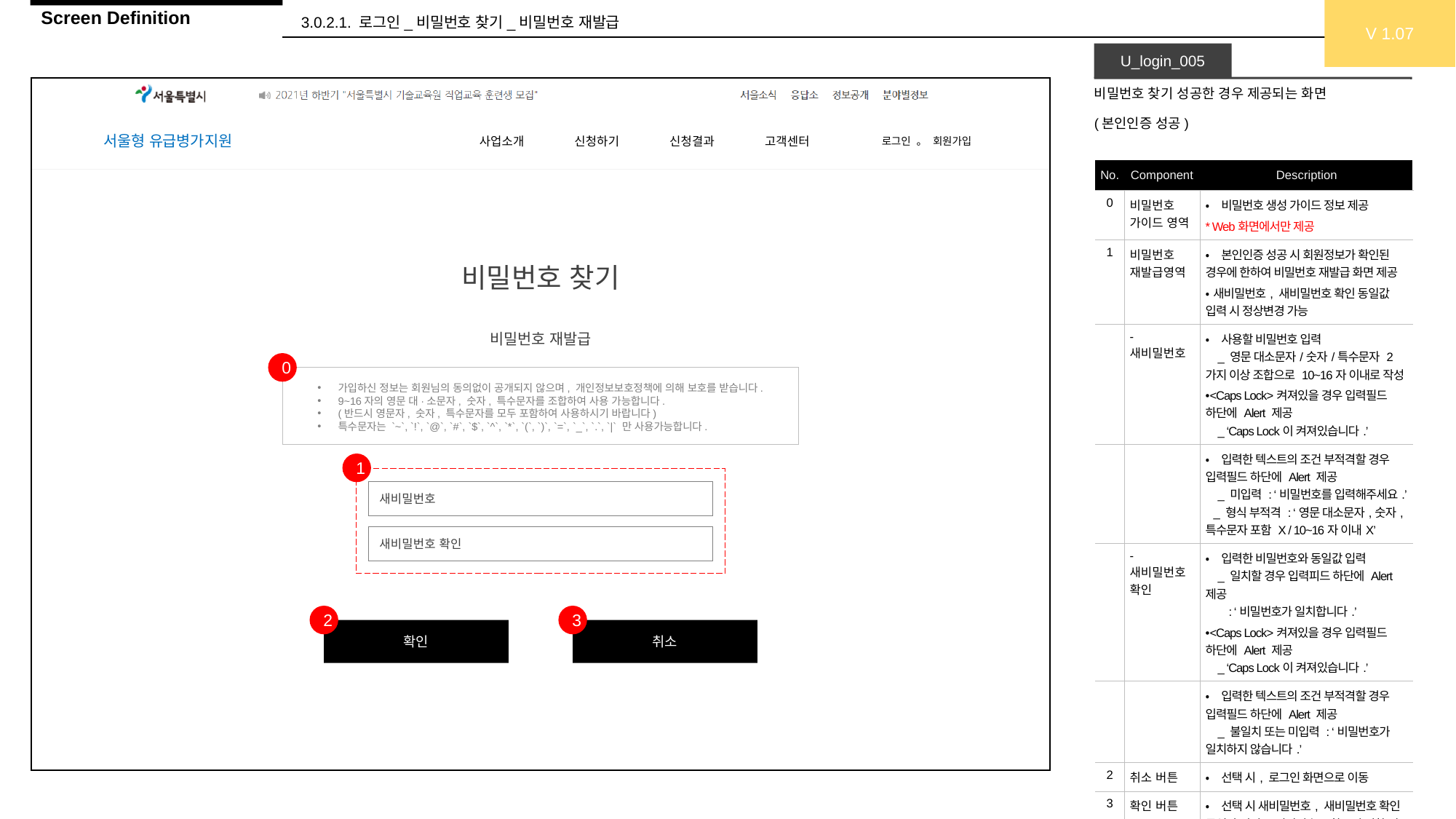

V 1.07
Screen Definition
3.0.2.1. 로그인_비밀번호 찾기_비밀번호 재발급
U_login_005

비밀번호 찾기 성공한 경우 제공되는 화면
(본인인증 성공)
| No. | Component | Description |
| --- | --- | --- |
| 0 | 비밀번호 가이드 영역 | •비밀번호 생성 가이드 정보 제공 \* Web화면에서만 제공 |
| 1 | 비밀번호 재발급영역 | •본인인증 성공 시 회원정보가 확인된 경우에 한하여 비밀번호 재발급 화면 제공 •새비밀번호, 새비밀번호 확인 동일값 입력 시 정상변경 가능 |
|  | - 새비밀번호 | •사용할 비밀번호 입력 \_ 영문 대소문자/숫자/특수문자 2가지 이상 조합으로 10~16자 이내로 작성 •<Caps Lock>켜져있을 경우 입력필드 하단에 Alert 제공 \_ ‘Caps Lock이 켜져있습니다.’ |
|  |  | •입력한 텍스트의 조건 부적격할 경우 입력필드 하단에 Alert 제공 \_ 미입력 : ‘비밀번호를 입력해주세요.’ \_ 형식 부적격 : ‘영문 대소문자,숫자, 특수문자 포함 X / 10~16자 이내X’ |
|  | - 새비밀번호 확인 | •입력한 비밀번호와 동일값 입력 \_ 일치할 경우 입력피드 하단에 Alert 제공 : ‘비밀번호가 일치합니다.’ •<Caps Lock>켜져있을 경우 입력필드 하단에 Alert 제공 \_ ‘Caps Lock이 켜져있습니다.’ |
|  |  | •입력한 텍스트의 조건 부적격할 경우 입력필드 하단에 Alert 제공 \_ 불일치 또는 미입력 : ‘비밀번호가 일치하지 않습니다.’ |
| 2 | 취소 버튼 | •선택 시, 로그인 화면으로 이동 |
| 3 | 확인 버튼 | •선택 시 새비밀번호, 새비밀번호 확인 동일값 입력+비밀번호 조합조건 적합 시 비밀번호 정상 변경 후 확인 팝업제공 \_ ‘비밀번호가 변경되었습니다.’ \_ 팝업 확인 시 로그인 화면으로 이동 |
비밀번호 찾기
비밀번호 재발급
0

가입하신 정보는 회원님의 동의없이 공개되지 않으며, 개인정보보호정책에 의해 보호를 받습니다.
9~16자의 영문 대·소문자, 숫자, 특수문자를 조합하여 사용 가능합니다.
(반드시 영문자, 숫자, 특수문자를 모두 포함하여 사용하시기 바랍니다)
특수문자는 `~`, `!`, `@`, `#`, `$`, `^`, `*`, `(`, `)`, `=`, `_`, `.`, `|` 만 사용가능합니다.
1

새비밀번호
새비밀번호 확인
2
3
확인
취소